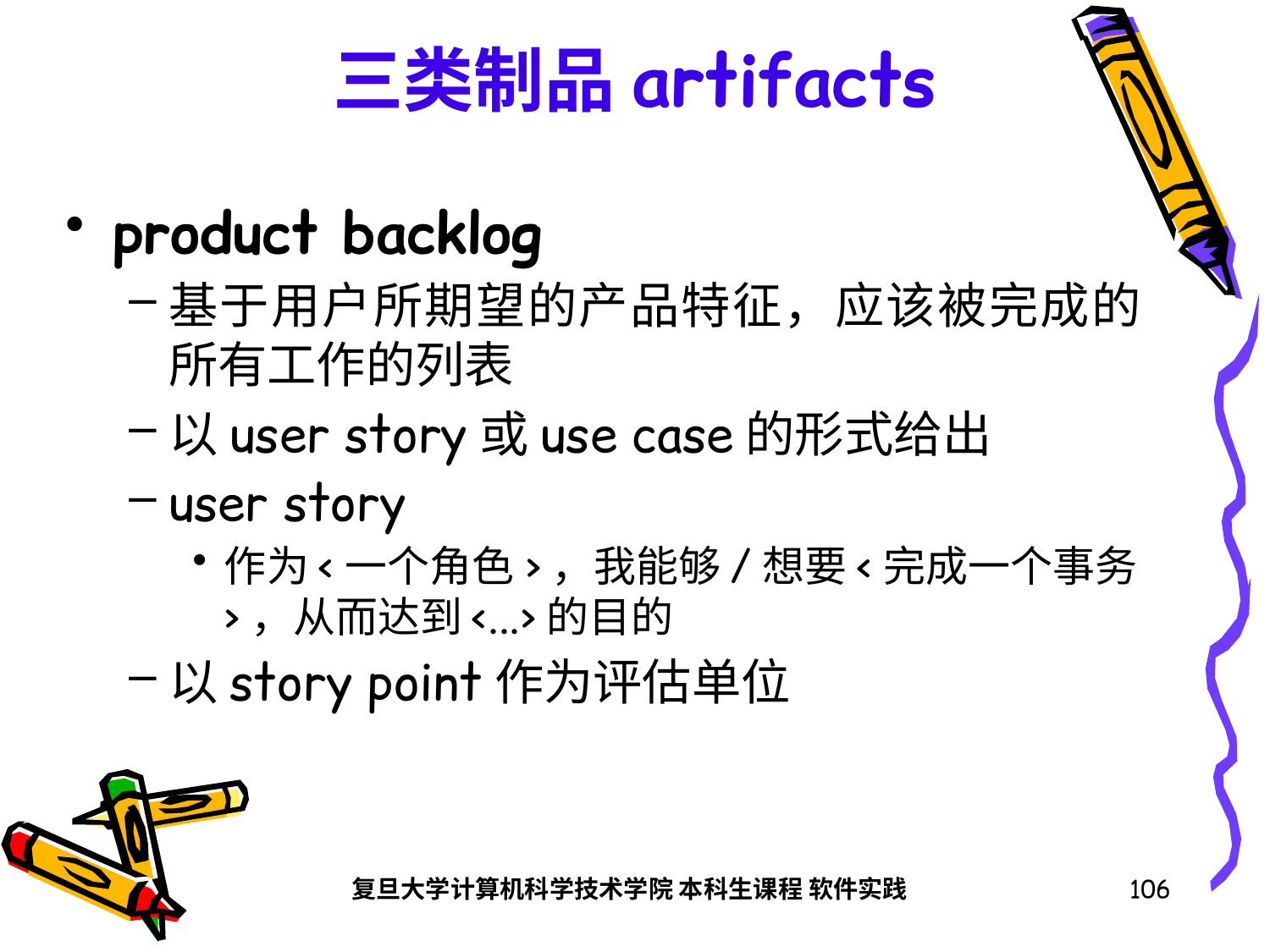

# 三类制品artifacts
product backlog
基于用户所期望的产品特征，应该被完成的所有工作的列表
以user story或use case的形式给出
user story
作为<一个角色>，我能够/想要<完成一个事务>，从而达到<...>的目的
以story point作为评估单位
复旦大学计算机科学技术学院 本科生课程 软件实践
106